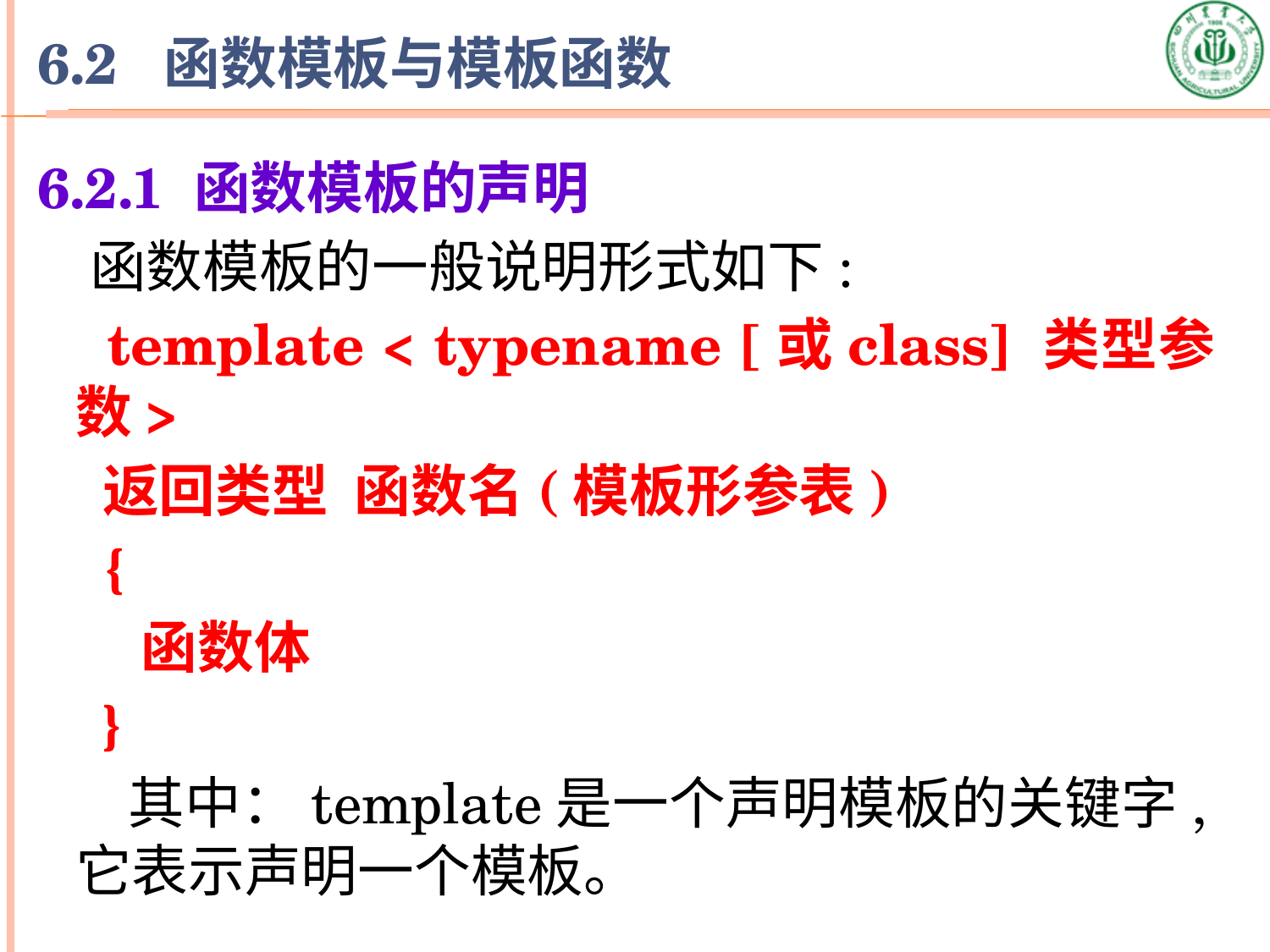

# 6.2  函数模板与模板函数
6.2.1 函数模板的声明
   函数模板的一般说明形式如下:
    template < typename [或class] 类型参数>
    返回类型  函数名(模板形参表)
    {
       函数体
    }
      其中：template是一个声明模板的关键字,它表示声明一个模板。